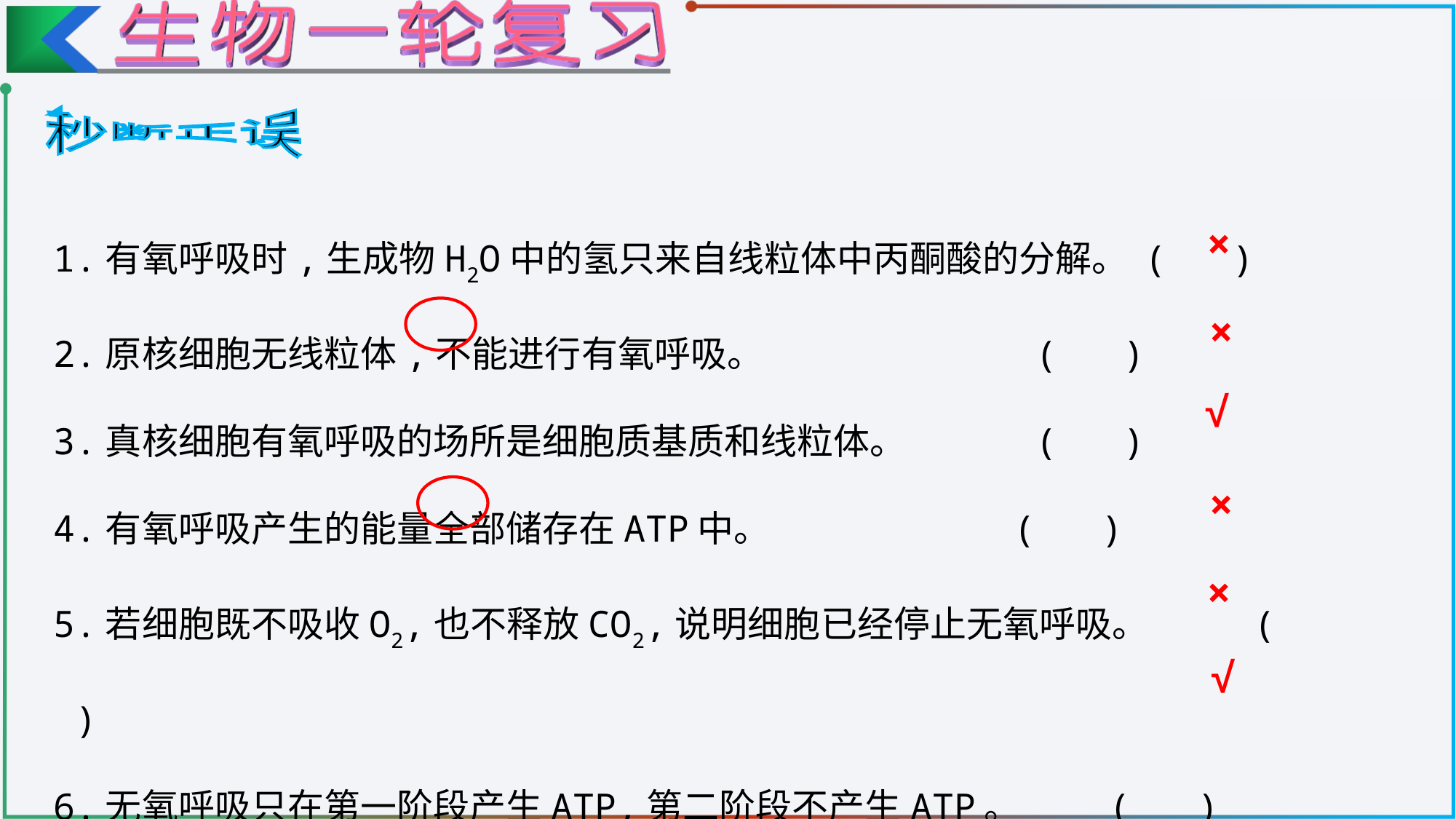

秒断正误
1.有氧呼吸时,生成物H2O中的氢只来自线粒体中丙酮酸的分解。	(   )
2.原核细胞无线粒体,不能进行有氧呼吸。                    	(   )
3.真核细胞有氧呼吸的场所是细胞质基质和线粒体。         	(   )
4.有氧呼吸产生的能量全部储存在ATP中。	                       (   )
5.若细胞既不吸收O2,也不释放CO2,说明细胞已经停止无氧呼吸。	(   )
6.无氧呼吸只在第一阶段产生ATP,第二阶段不产生ATP。	        (   )
×

×
√
×

×
√